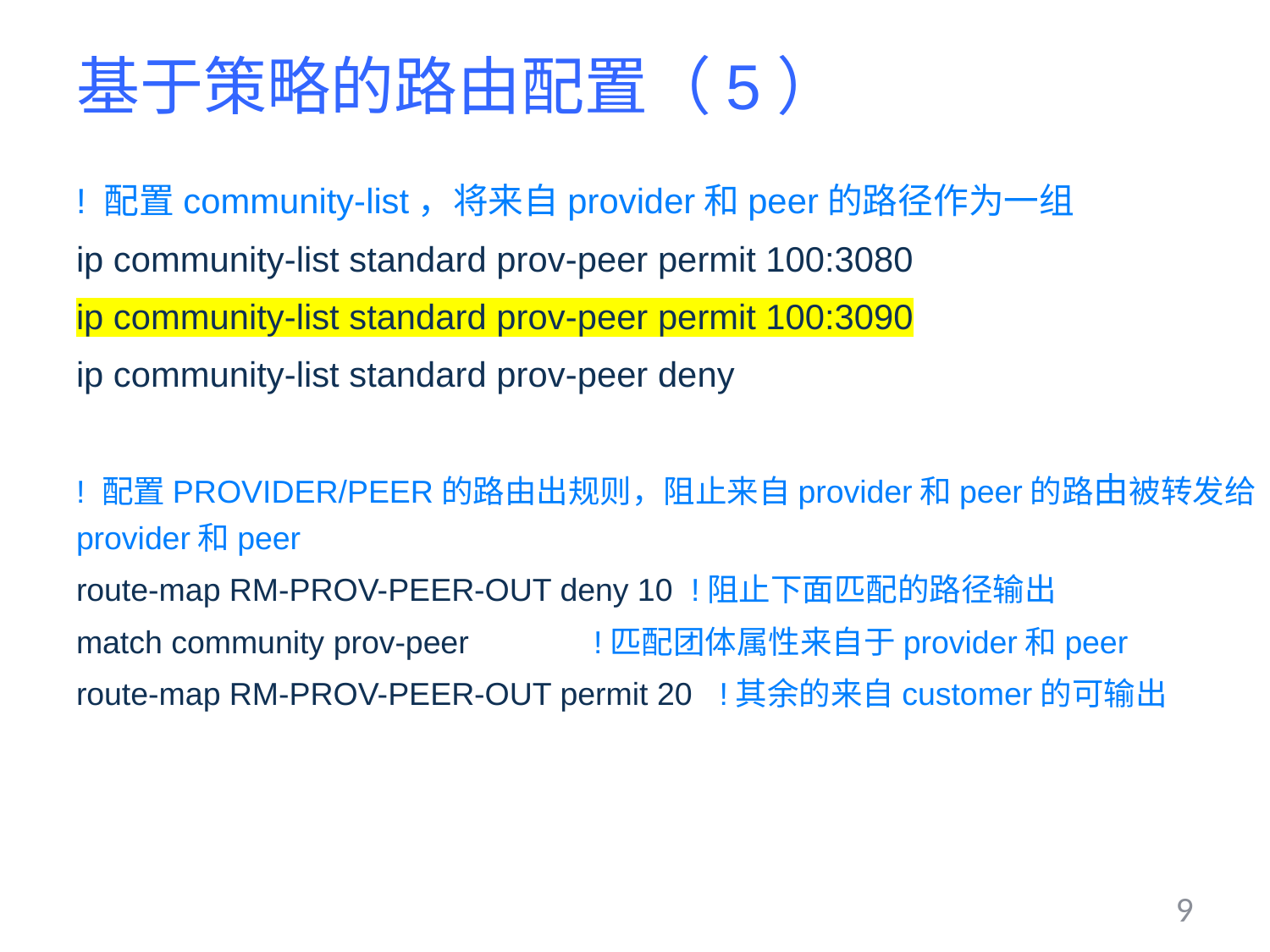

# 基于策略的路由配置（5）
! 配置community-list，将来自provider和peer的路径作为一组
ip community-list standard prov-peer permit 100:3080
ip community-list standard prov-peer permit 100:3090
ip community-list standard prov-peer deny

! 配置PROVIDER/PEER的路由出规则，阻止来自provider和peer的路由被转发给provider和peer
route-map RM-PROV-PEER-OUT deny 10  !阻止下面匹配的路径输出
match community prov-peer              !匹配团体属性来自于provider和peer
route-map RM-PROV-PEER-OUT permit 20   !其余的来自customer的可输出

9